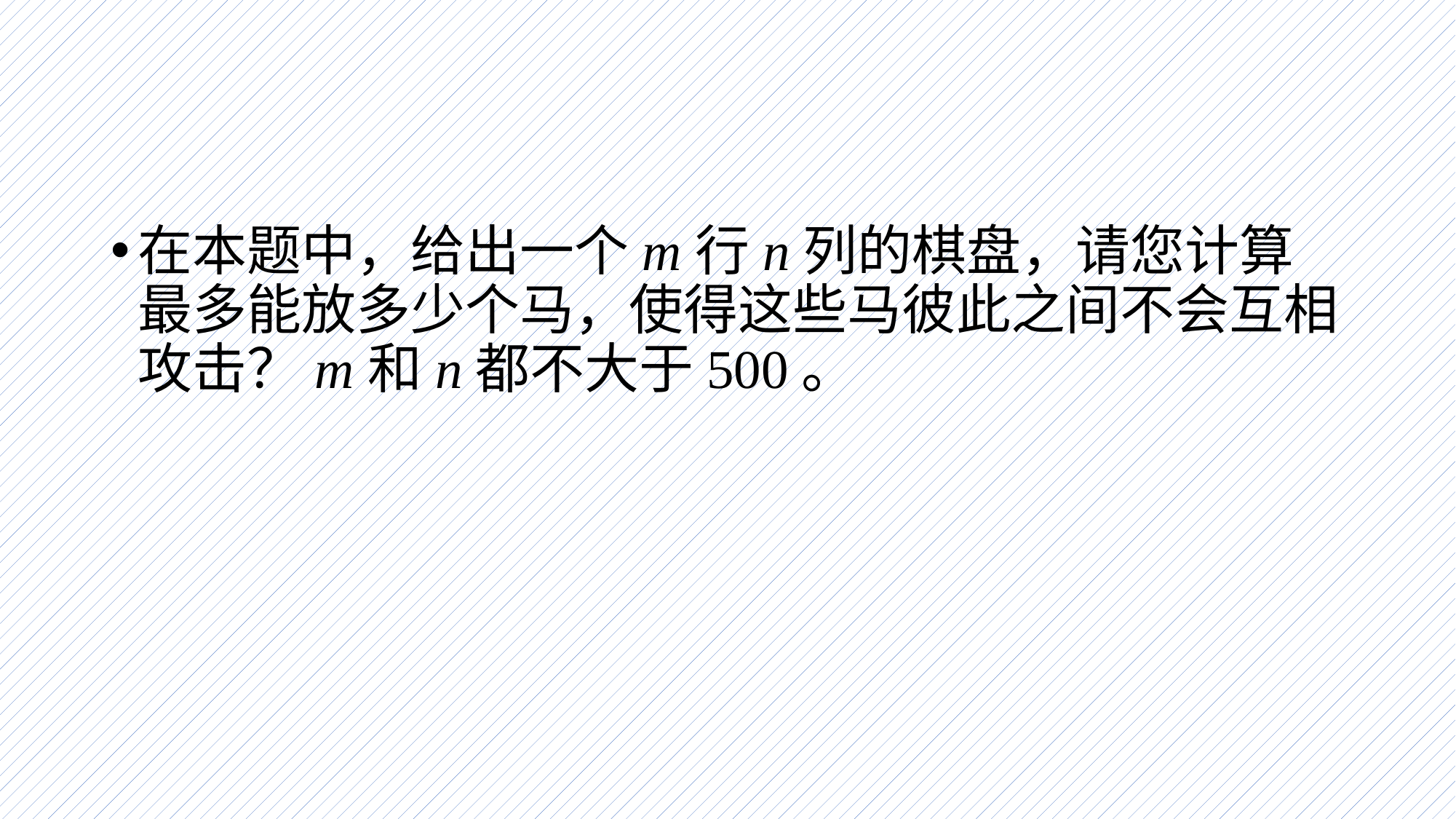

#
在本题中，给出一个m行n列的棋盘，请您计算最多能放多少个马，使得这些马彼此之间不会互相攻击？m和n都不大于500。